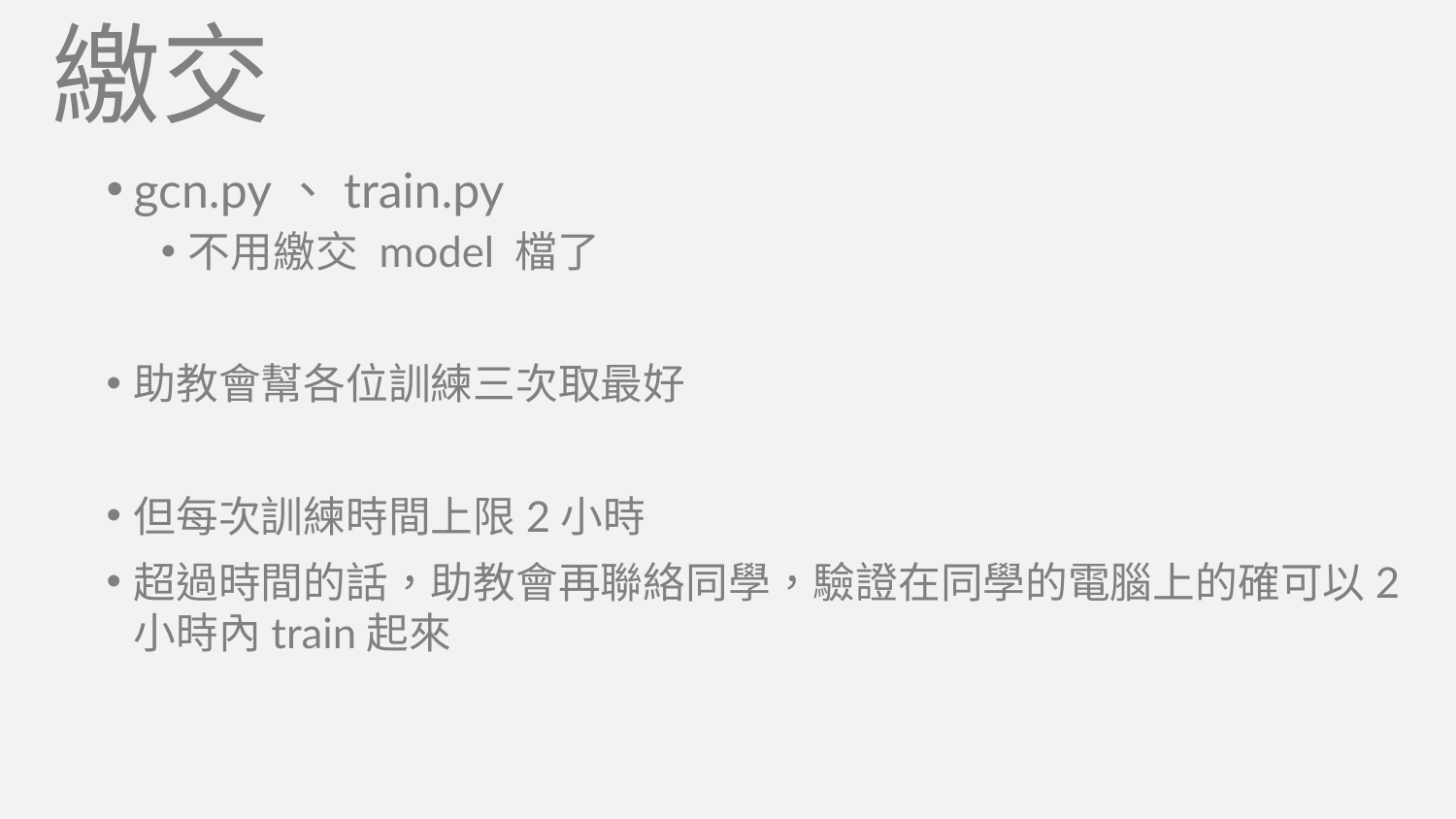

繳交
gcn.py、train.py
不用繳交 model 檔了

助教會幫各位訓練三次取最好

但每次訓練時間上限2小時
超過時間的話，助教會再聯絡同學，驗證在同學的電腦上的確可以2小時內train起來